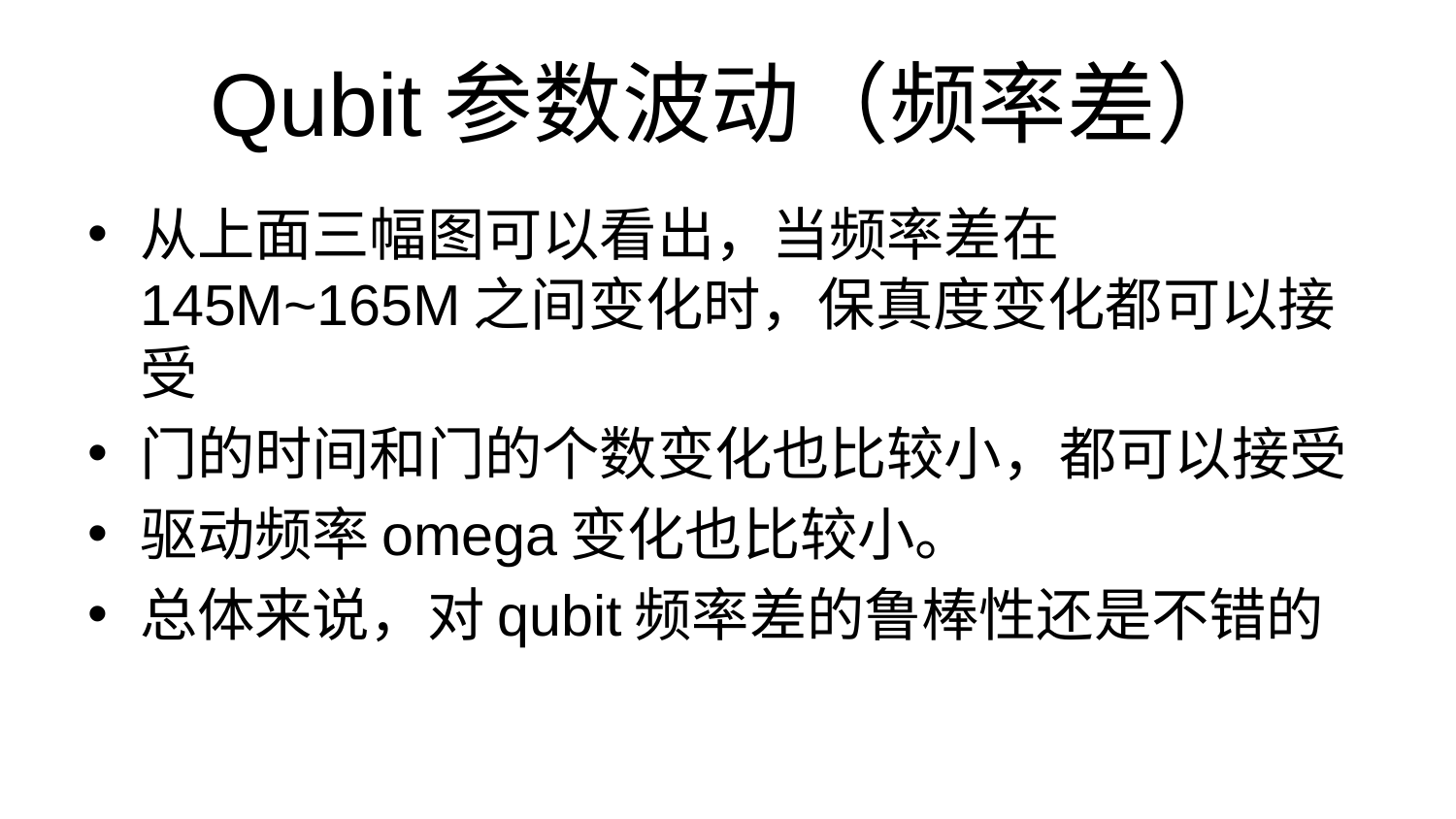

# Qubit参数波动（频率差）
从上面三幅图可以看出，当频率差在145M~165M之间变化时，保真度变化都可以接受
门的时间和门的个数变化也比较小，都可以接受
驱动频率omega变化也比较小。
总体来说，对qubit频率差的鲁棒性还是不错的